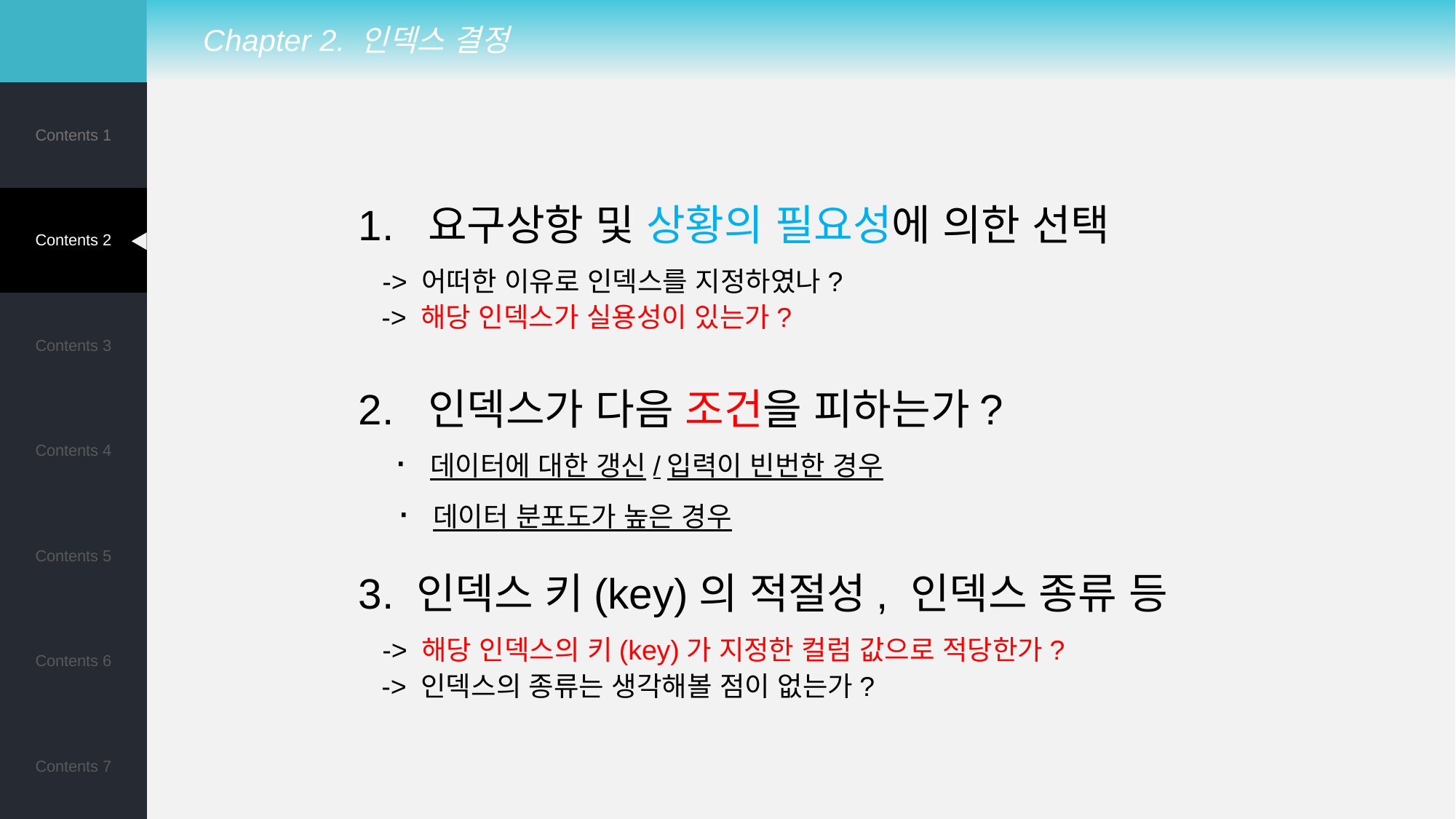

Chapter 2. 인덱스 결정
| Contents 1 |
| --- |
| Contents 2 |
| Contents 3 |
| Contents 4 |
| Contents 5 |
| Contents 6 |
| Contents 7 |
1.  요구상항 및 상황의 필요성에 의한 선택
  -> 어떠한 이유로 인덱스를 지정하였나?
   -> 해당 인덱스가 실용성이 있는가?

2.  인덱스가 다음 조건을 피하는가?
   · 데이터에 대한 갱신/입력이 빈번한 경우
     · 데이터 분포도가 높은 경우
3. 인덱스 키(key)의 적절성, 인덱스 종류 등
  -> 해당 인덱스의 키(key)가 지정한 컬럼 값으로 적당한가?
   -> 인덱스의 종류는 생각해볼 점이 없는가?